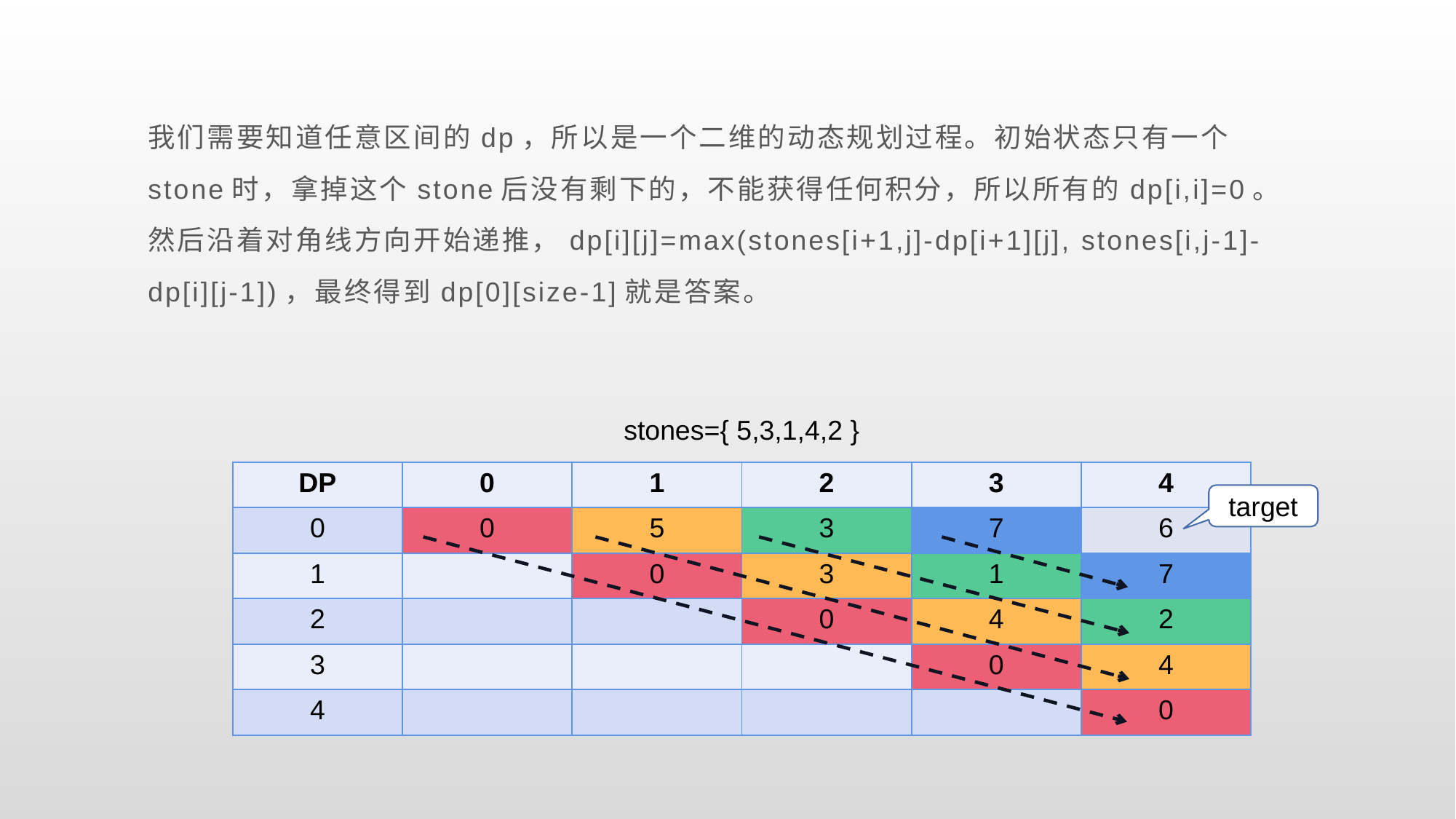

我们需要知道任意区间的dp，所以是一个二维的动态规划过程。初始状态只有一个stone时，拿掉这个stone后没有剩下的，不能获得任何积分，所以所有的dp[i,i]=0。然后沿着对角线方向开始递推，dp[i][j]=max(stones[i+1,j]-dp[i+1][j], stones[i,j-1]-dp[i][j-1])，最终得到dp[0][size-1]就是答案。

stones={ 5,3,1,4,2 }
| DP | 0 | 1 | 2 | 3 | 4 |
| --- | --- | --- | --- | --- | --- |
| 0 | 0 | 5 | 3 | 7 | 6 |
| 1 |  | 0 | 3 | 1 | 7 |
| 2 |  |  | 0 | 4 | 2 |
| 3 |  |  |  | 0 | 4 |
| 4 |  |  |  |  | 0 |
target